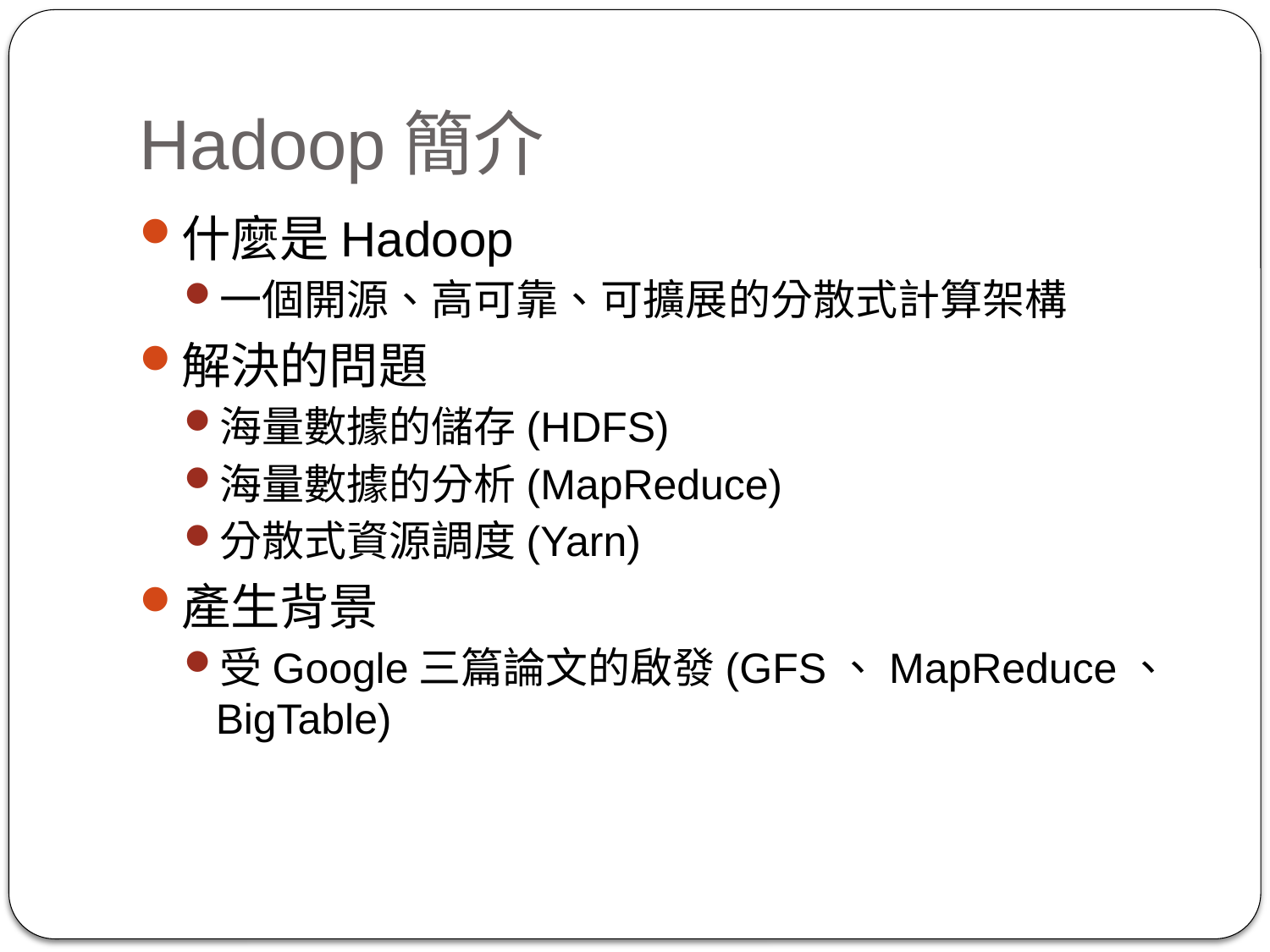

# Hadoop簡介
什麼是Hadoop
一個開源、高可靠、可擴展的分散式計算架構
解決的問題
海量數據的儲存(HDFS)
海量數據的分析(MapReduce)
分散式資源調度(Yarn)
產生背景
受Google三篇論文的啟發(GFS、MapReduce、BigTable)